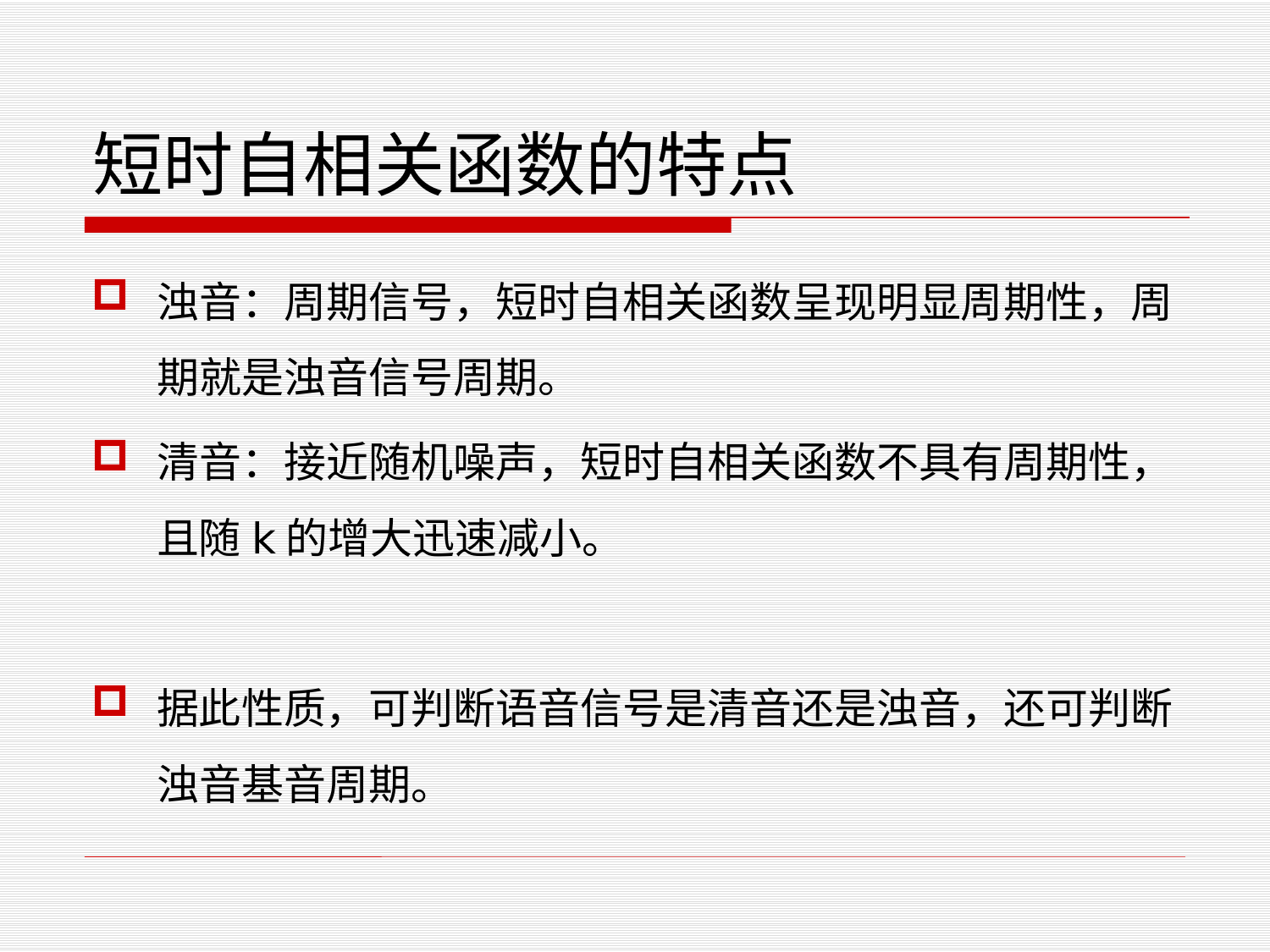

# 短时自相关函数的特点
浊音：周期信号，短时自相关函数呈现明显周期性，周期就是浊音信号周期。
清音：接近随机噪声，短时自相关函数不具有周期性，且随k的增大迅速减小。

据此性质，可判断语音信号是清音还是浊音，还可判断浊音基音周期。